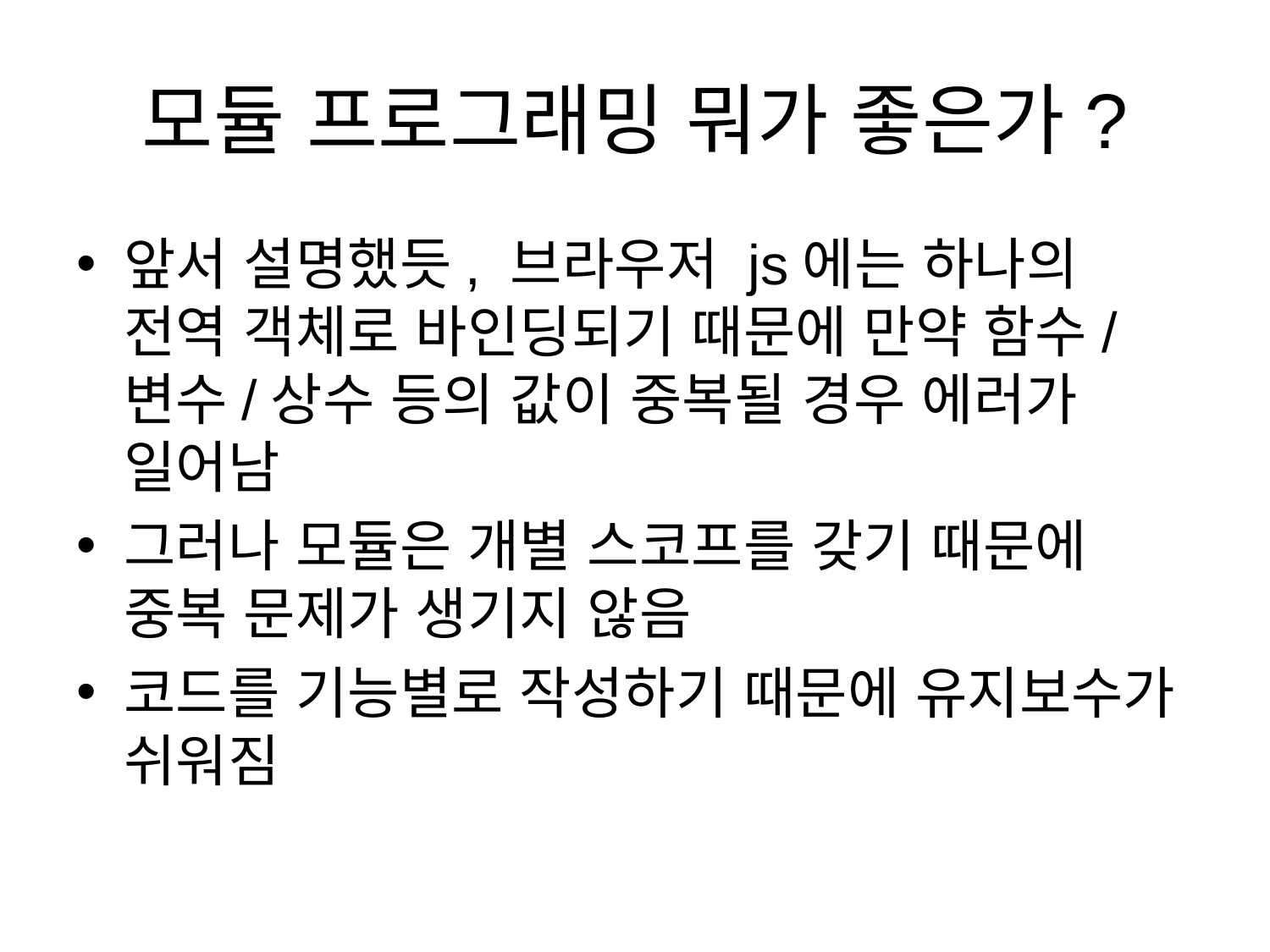

# 모듈 프로그래밍 뭐가 좋은가?
앞서 설명했듯, 브라우저 js에는 하나의 전역 객체로 바인딩되기 때문에 만약 함수/변수/상수 등의 값이 중복될 경우 에러가 일어남
그러나 모듈은 개별 스코프를 갖기 때문에 중복 문제가 생기지 않음
코드를 기능별로 작성하기 때문에 유지보수가 쉬워짐